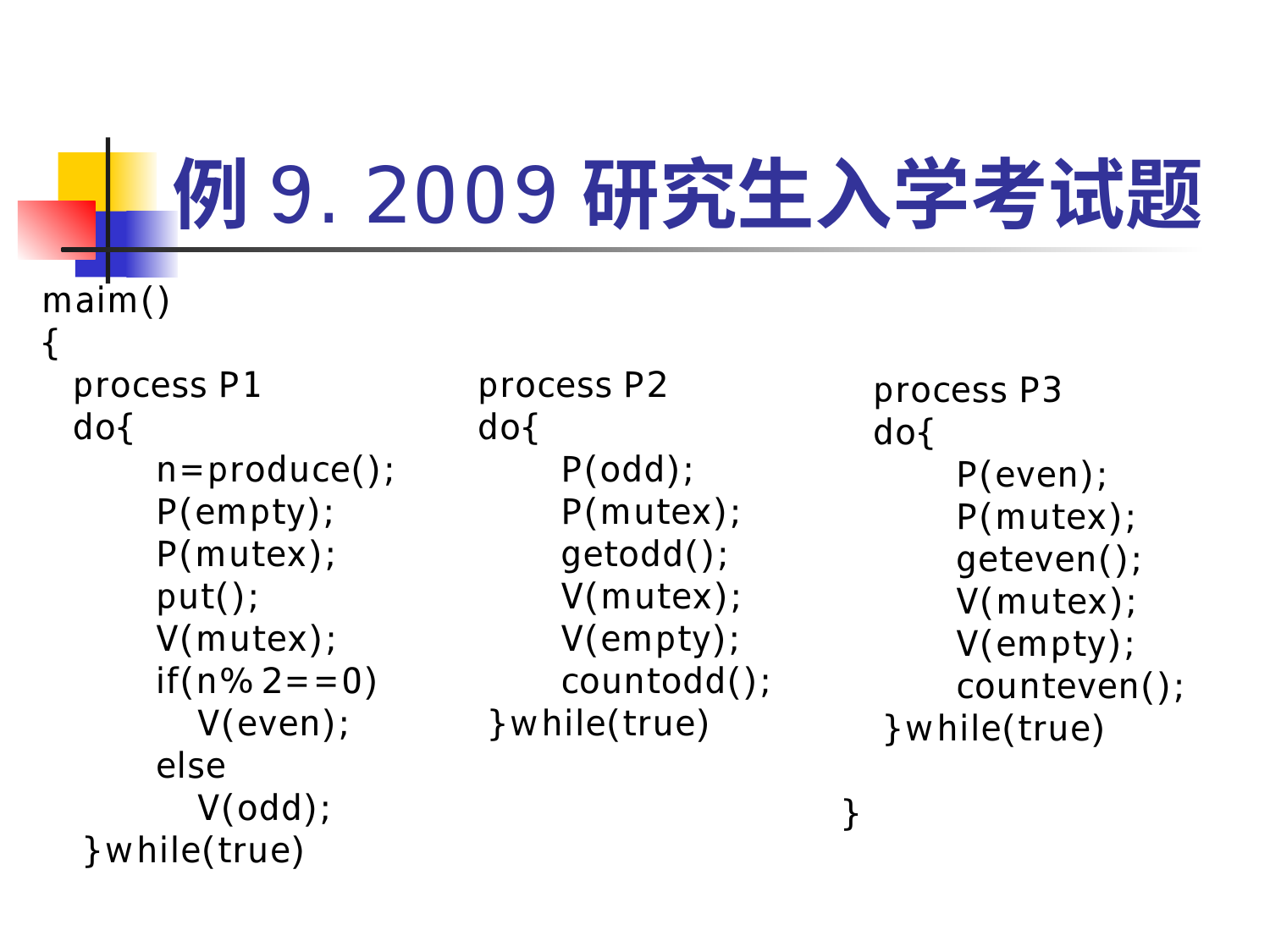

# 例9. 2009研究生入学考试题
maim()
{
   process P1
   do{
           n=produce();
           P(empty);
           P(mutex);
           put();
           V(mutex);
           if(n%2==0)
               V(even);
           else
               V(odd);
    }while(true)

   process P2
   do{
           P(odd);
           P(mutex);
           getodd();
           V(mutex);
           V(empty);
           countodd();
    }while(true)

   process P3
   do{
           P(even);
           P(mutex);
           geteven();
           V(mutex);
           V(empty);
           counteven();
    }while(true)

}